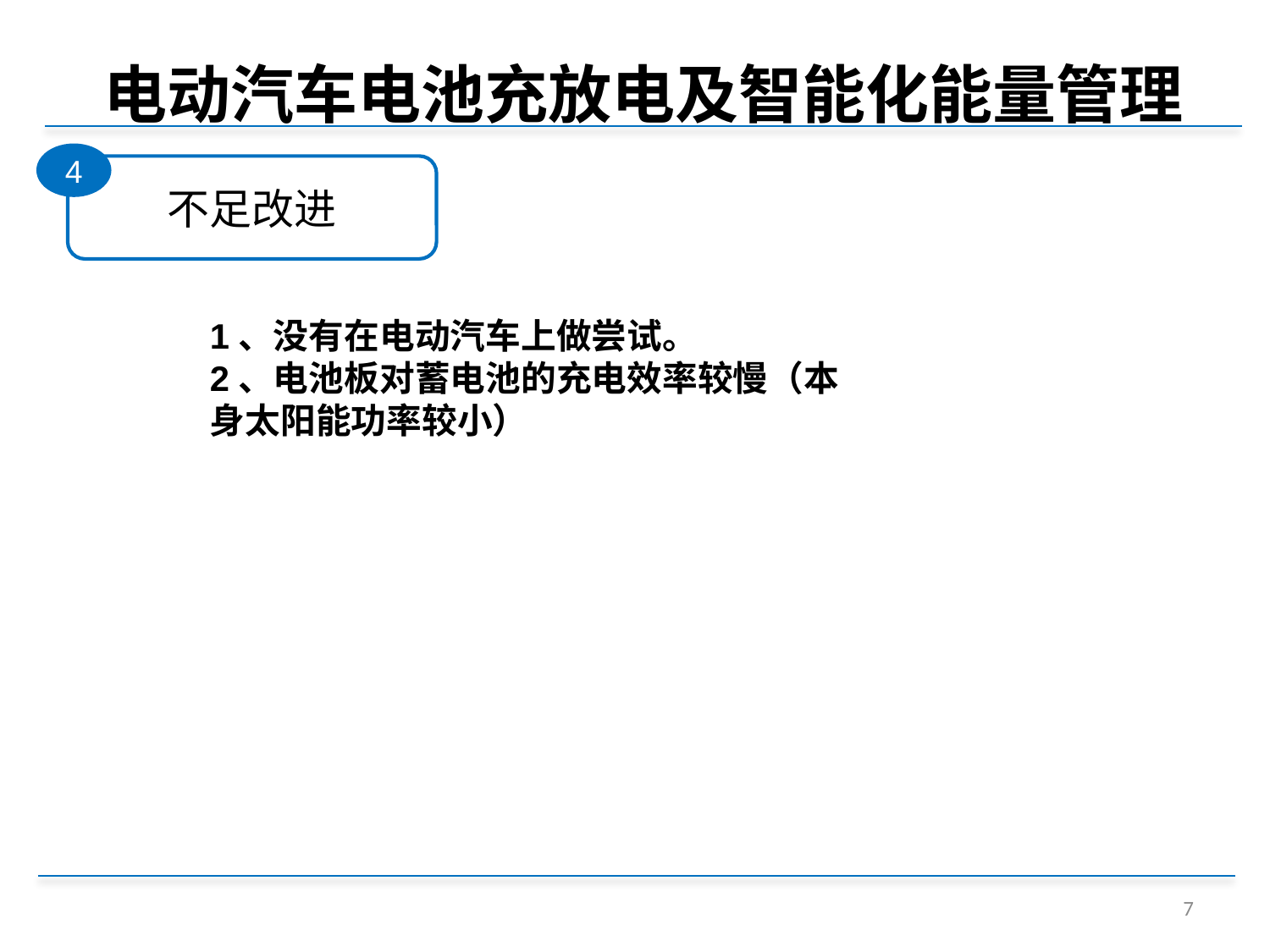

电动汽车电池充放电及智能化能量管理
4
不足改进
1、没有在电动汽车上做尝试。
2、电池板对蓄电池的充电效率较慢（本身太阳能功率较小）
7